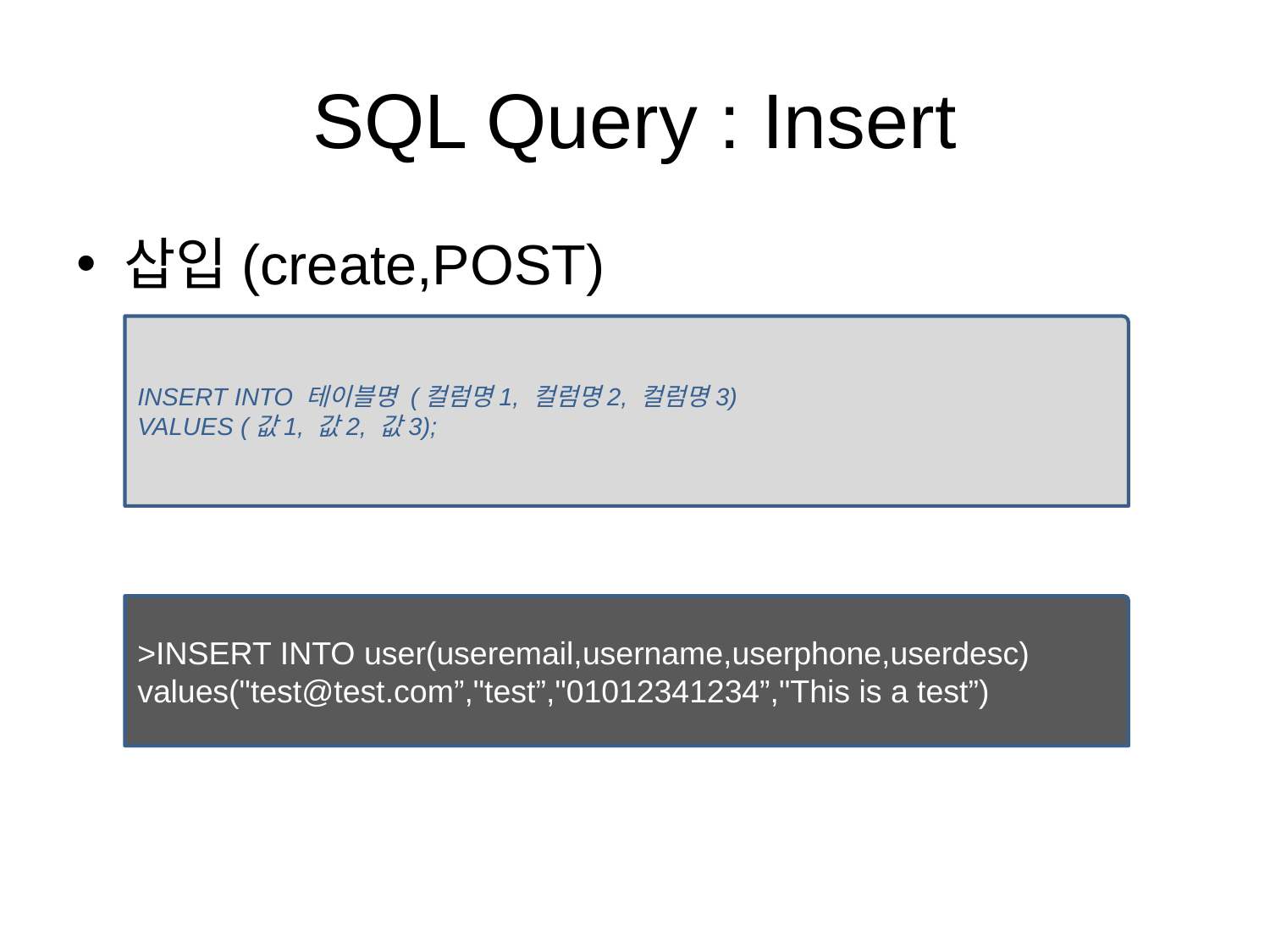

# SQL Query : Insert
삽입(create,POST)
INSERT INTO 테이블명 (컬럼명1, 컬럼명2, 컬럼명3)
VALUES (값1, 값2, 값3);

>INSERT INTO user(useremail,username,userphone,userdesc) values("test@test.com”,"test”,"01012341234”,"This is a test”)